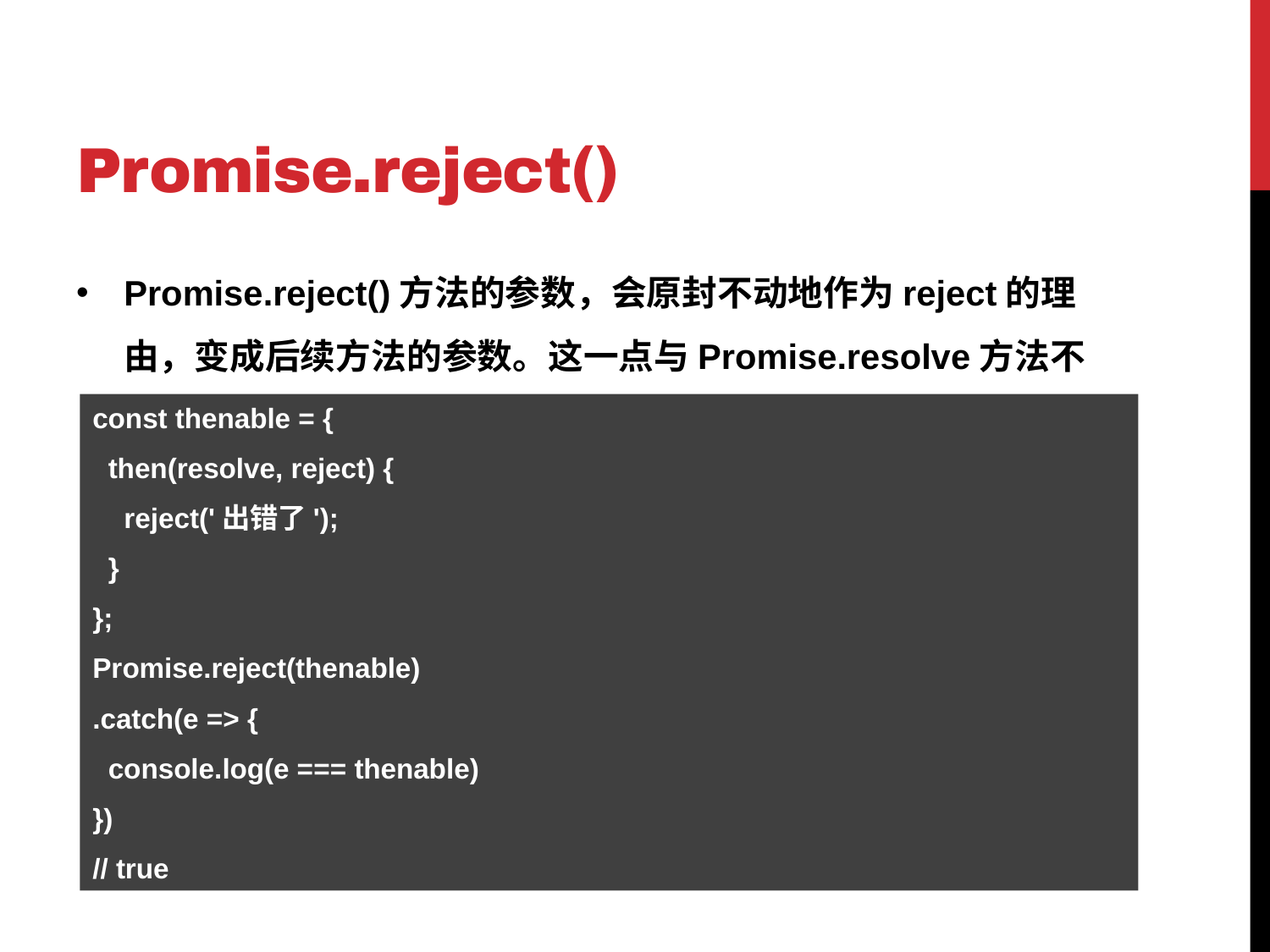

# Promise.reject()
Promise.reject()方法的参数，会原封不动地作为reject的理由，变成后续方法的参数。这一点与Promise.resolve方法不一致。

const thenable = {
  then(resolve, reject) {
    reject('出错了');
  }
};
Promise.reject(thenable)
.catch(e => {
  console.log(e === thenable)
})
// true